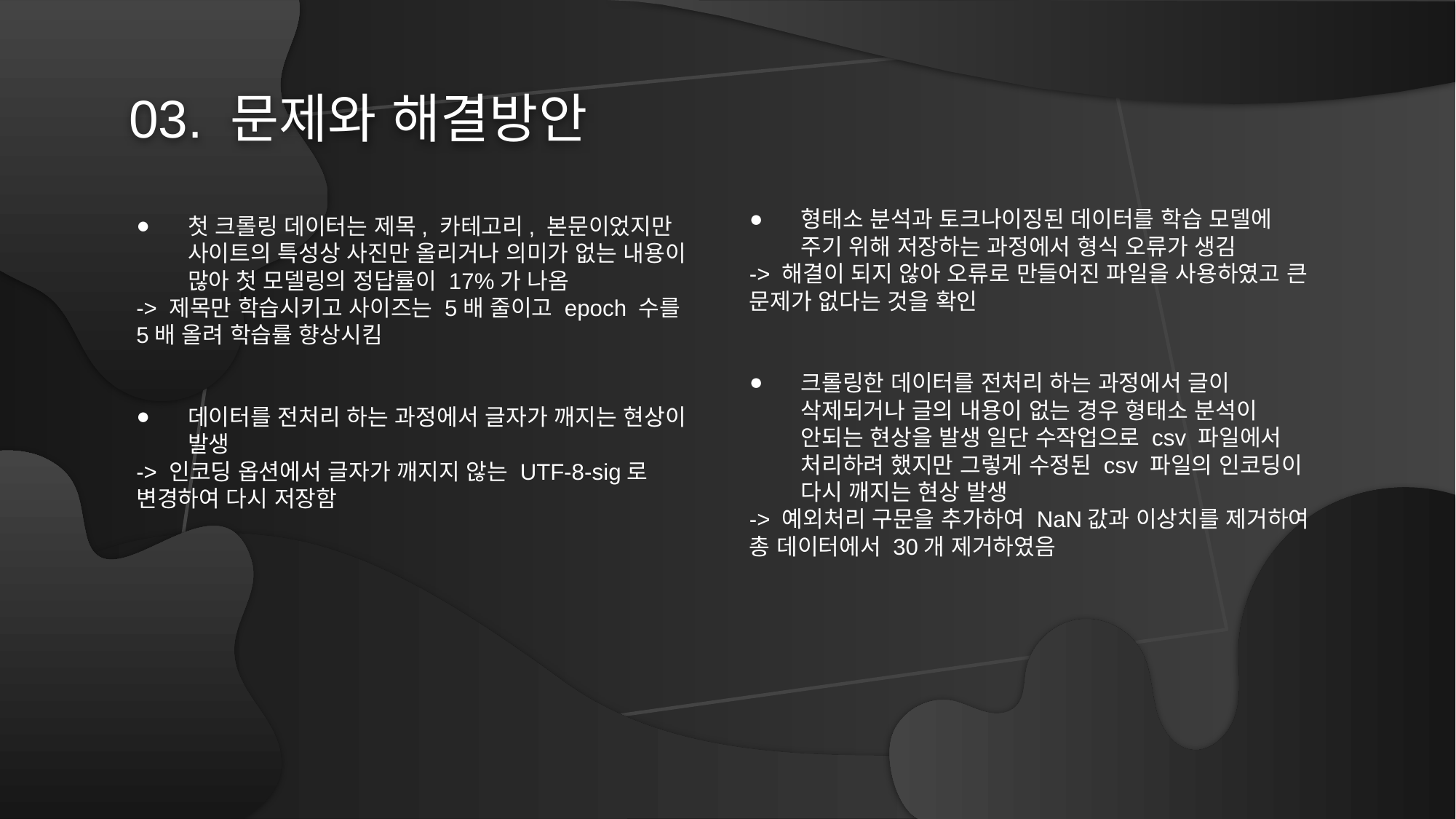

# 03. 문제와 해결방안

형태소 분석과 토크나이징된 데이터를 학습 모델에 주기 위해 저장하는 과정에서 형식 오류가 생김
-> 해결이 되지 않아 오류로 만들어진 파일을 사용하였고 큰 문제가 없다는 것을 확인

크롤링한 데이터를 전처리 하는 과정에서 글이 삭제되거나 글의 내용이 없는 경우 형태소 분석이 안되는 현상을 발생 일단 수작업으로 csv 파일에서 처리하려 했지만 그렇게 수정된 csv 파일의 인코딩이 다시 깨지는 현상 발생
-> 예외처리 구문을 추가하여 NaN값과 이상치를 제거하여 총 데이터에서 30개 제거하였음

첫 크롤링 데이터는 제목, 카테고리, 본문이었지만 사이트의 특성상 사진만 올리거나 의미가 없는 내용이 많아 첫 모델링의 정답률이 17%가 나옴
-> 제목만 학습시키고 사이즈는 5배 줄이고 epoch 수를 5배 올려 학습률 향상시킴

데이터를 전처리 하는 과정에서 글자가 깨지는 현상이 발생
-> 인코딩 옵션에서 글자가 깨지지 않는 UTF-8-sig로 변경하여 다시 저장함